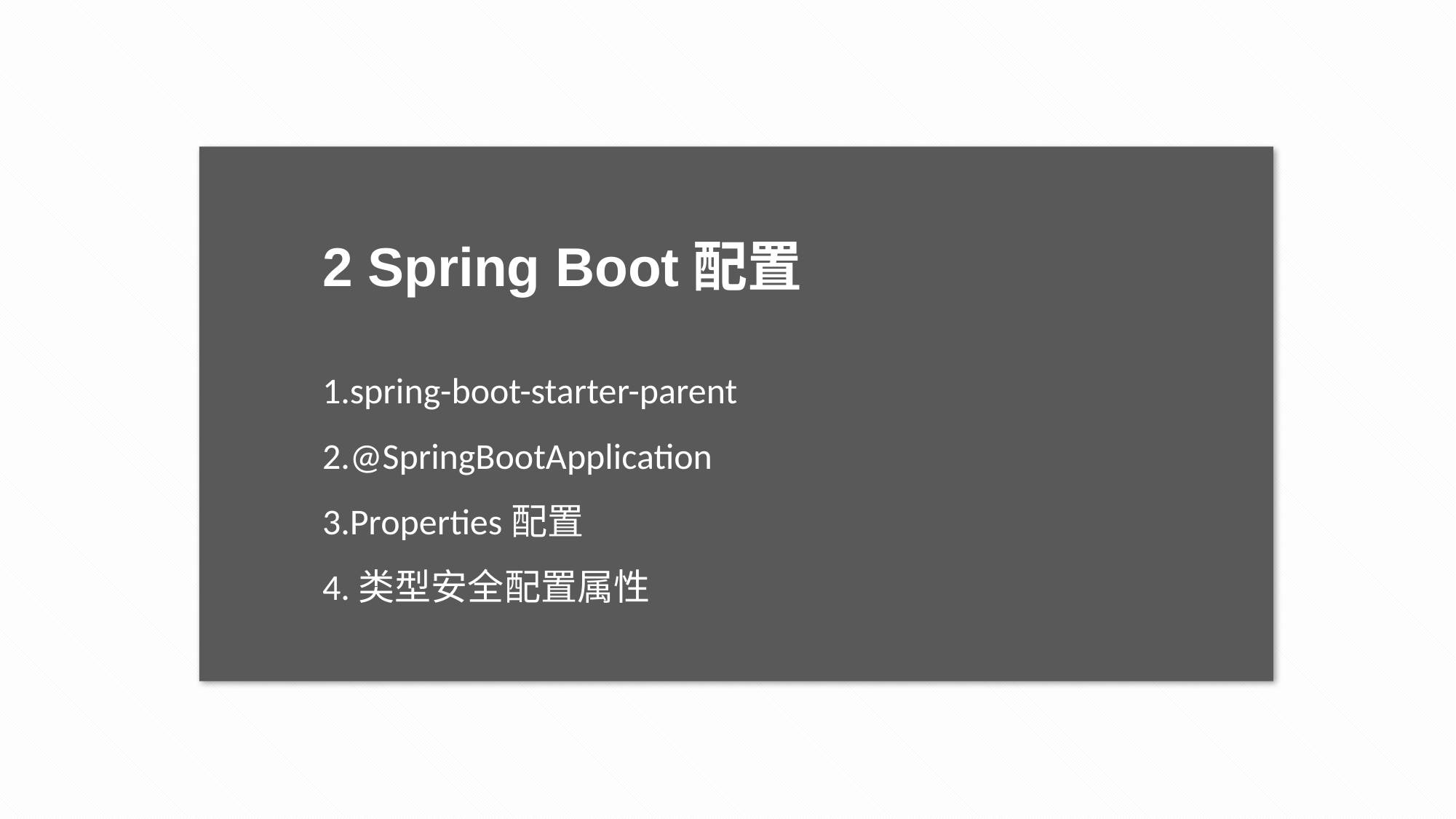

2 Spring Boot配置
1.spring-boot-starter-parent
2.@SpringBootApplication
3.Properties配置
4.类型安全配置属性